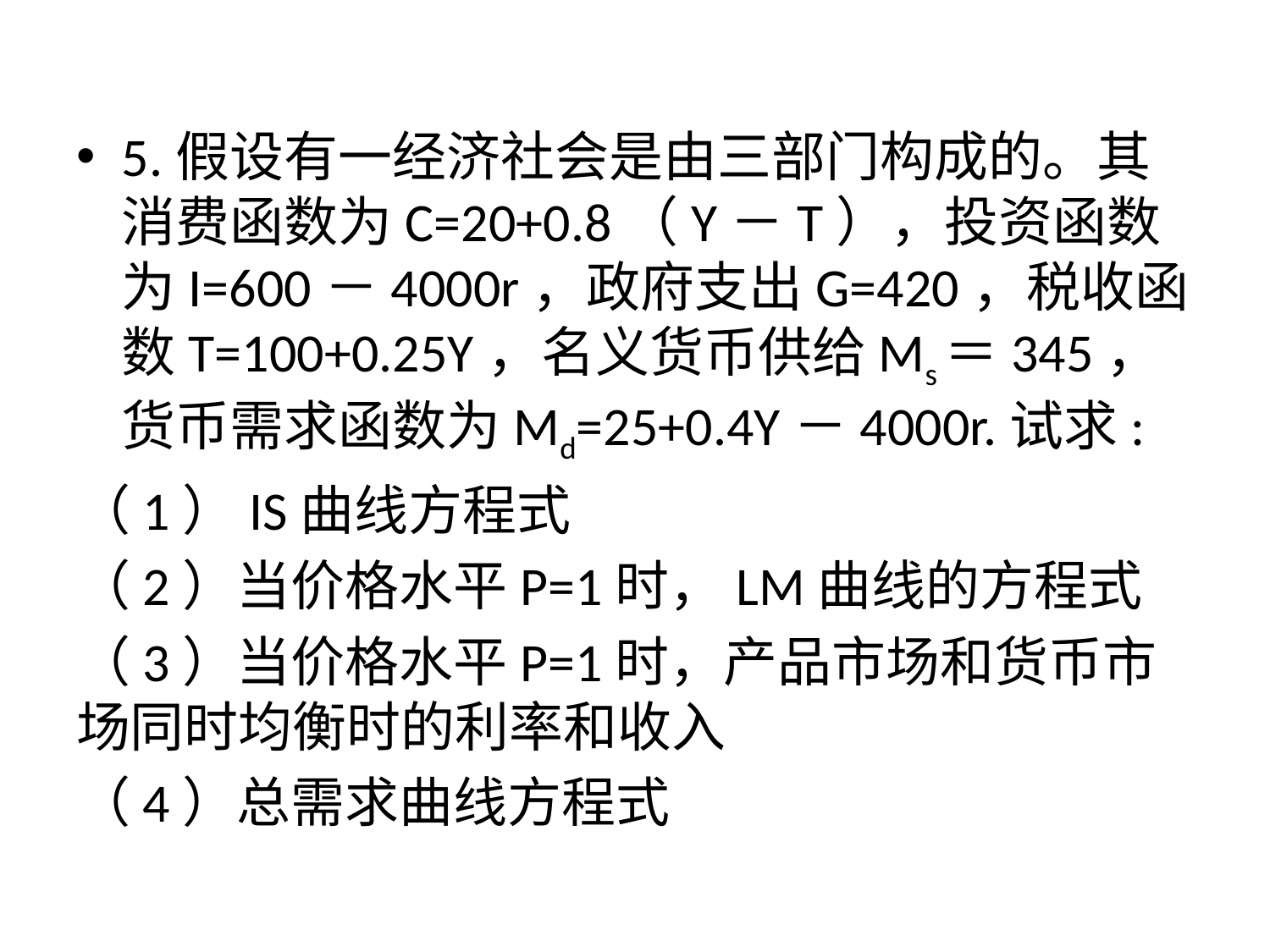

#
5.假设有一经济社会是由三部门构成的。其消费函数为C=20+0.8（Y－T），投资函数为I=600－4000r，政府支出G=420，税收函数T=100+0.25Y，名义货币供给Ms＝345，货币需求函数为Md=25+0.4Y－4000r.试求:
（1）IS曲线方程式
（2）当价格水平P=1时，LM曲线的方程式
（3）当价格水平P=1时，产品市场和货币市场同时均衡时的利率和收入
（4）总需求曲线方程式